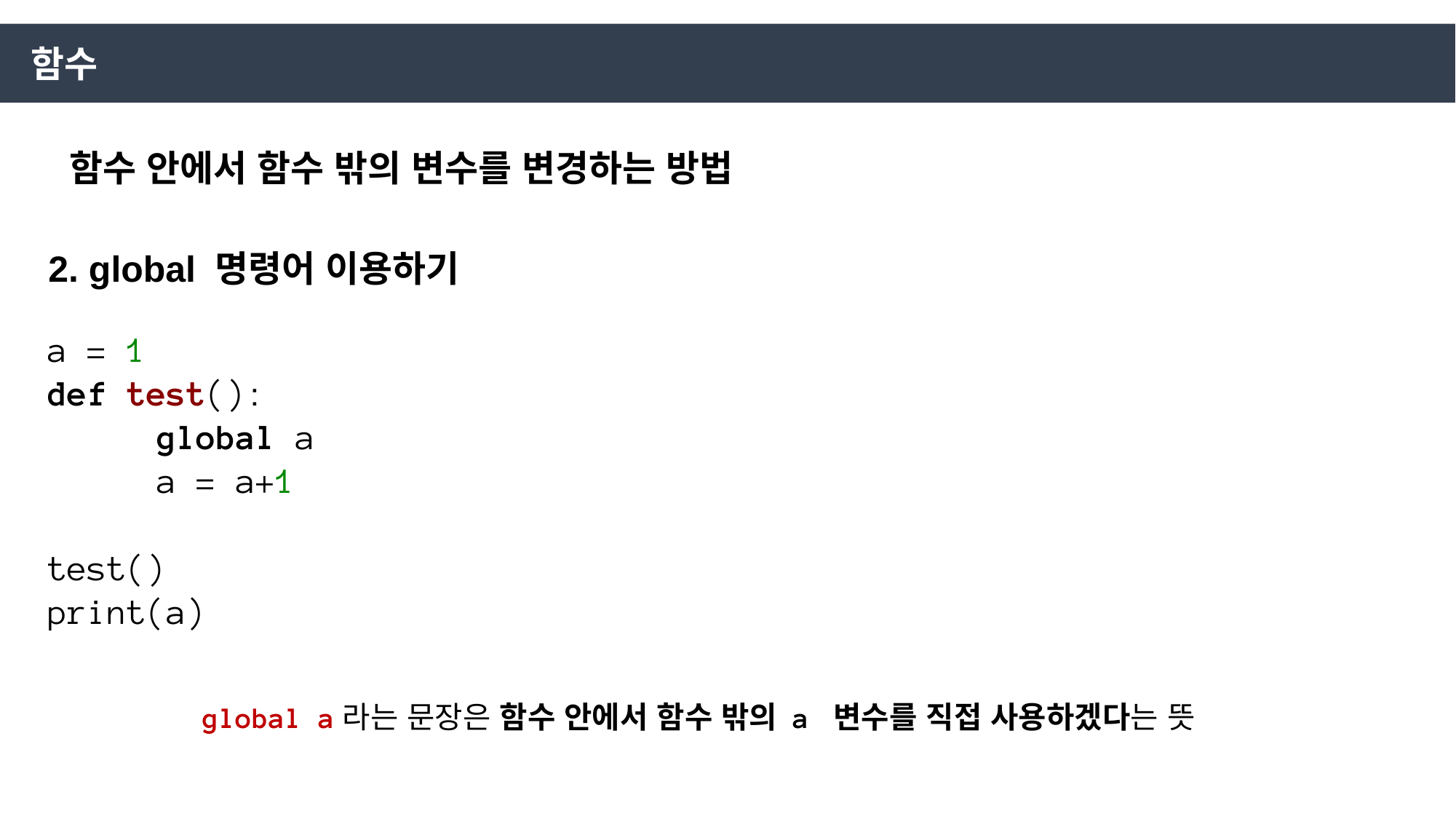

함수
함수 안에서 함수 밖의 변수를 변경하는 방법
2. global 명령어 이용하기
a = 1
def test():
	global a
	a = a+1

test()
print(a)
global a라는 문장은 함수 안에서 함수 밖의 a 변수를 직접 사용하겠다는 뜻